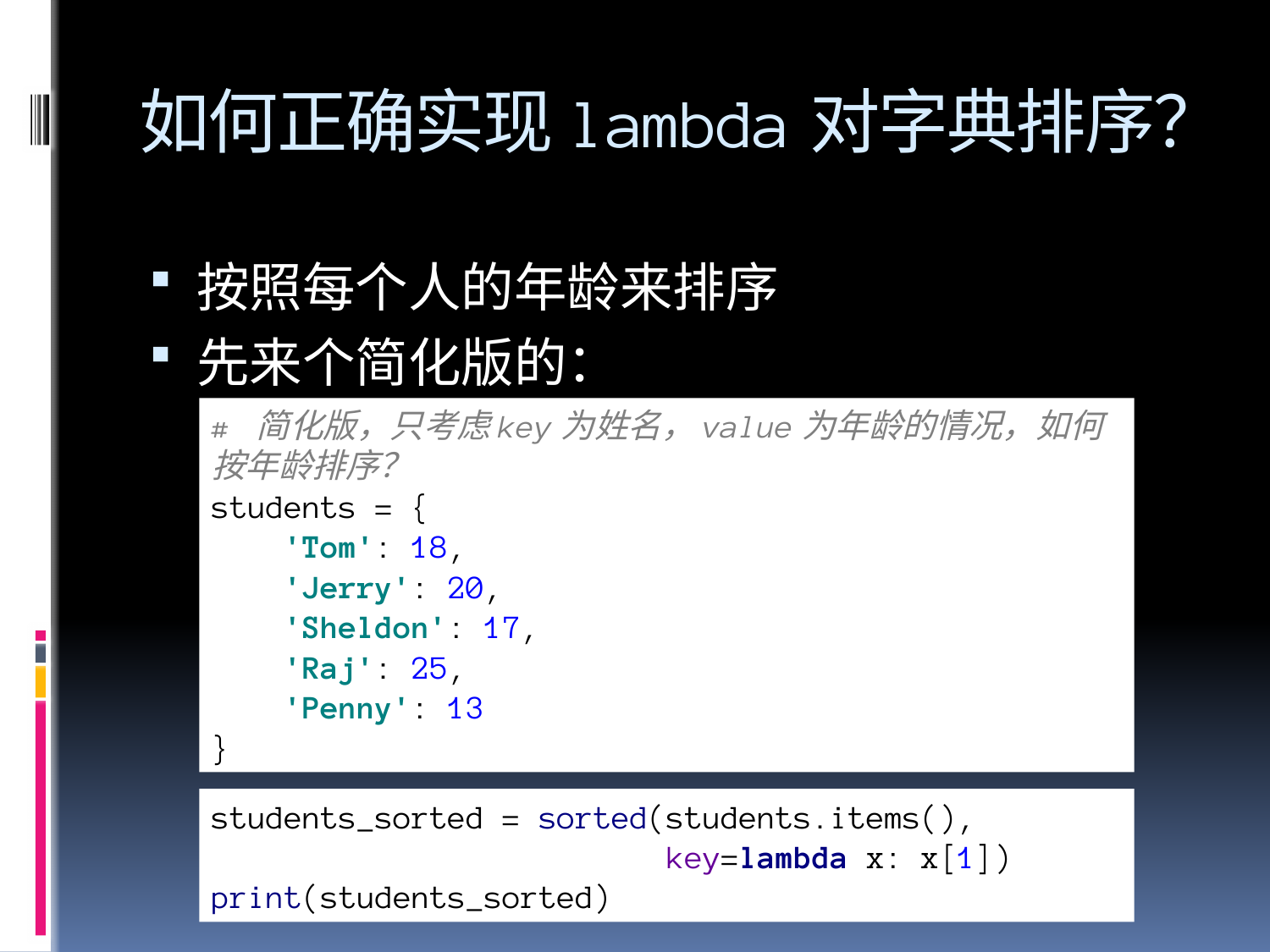

# 如何正确实现lambda对字典排序？
按照每个人的年龄来排序
先来个简化版的：

# 简化版，只考虑key为姓名，value为年龄的情况，如何按年龄排序？ students = { 'Tom': 18, 'Jerry': 20, 'Sheldon': 17, 'Raj': 25, 'Penny': 13 }
students_sorted = sorted(students.items(),
                         key=lambda x: x[1])
print(students_sorted)